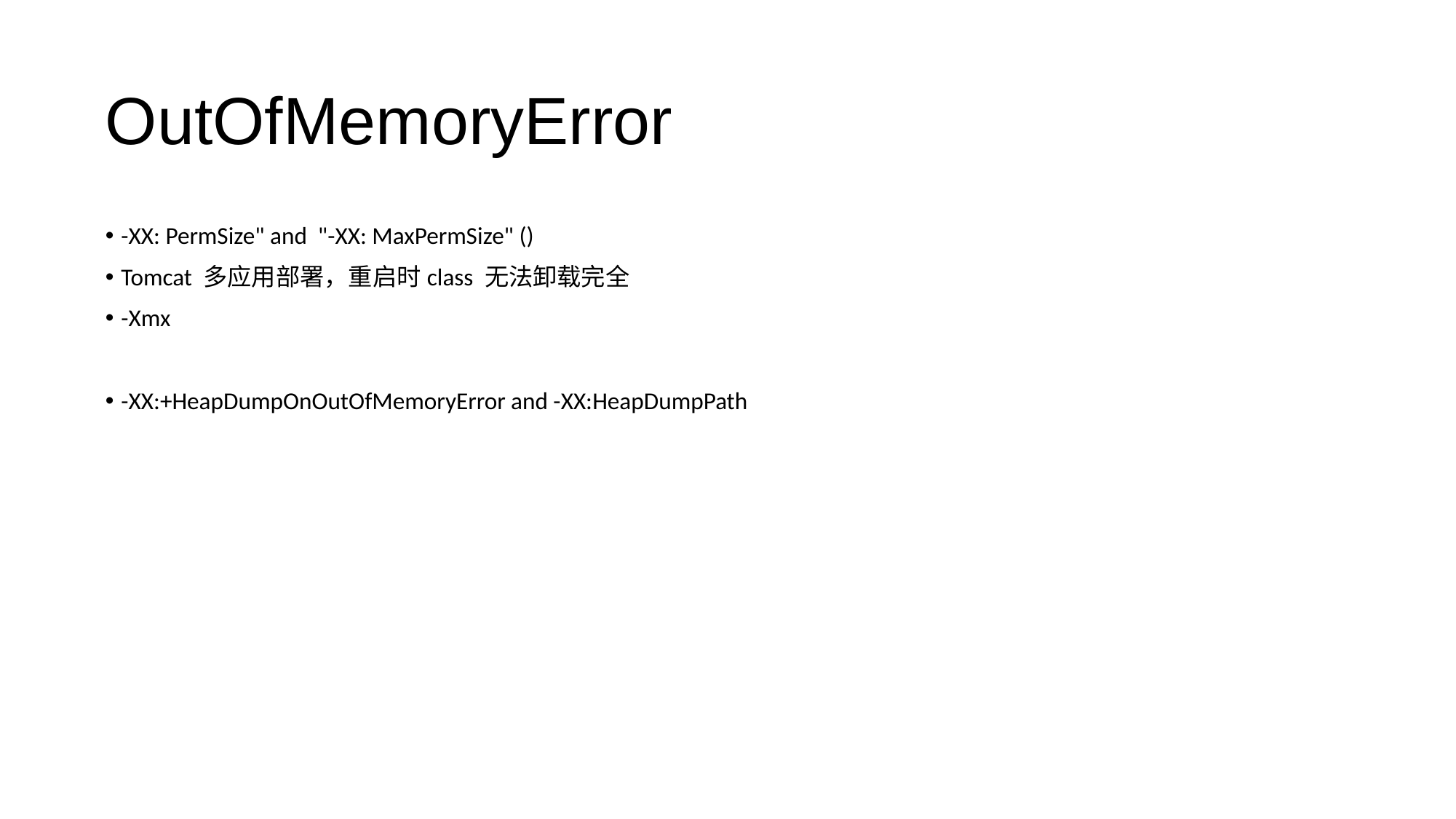

# OutOfMemoryError
-XX: PermSize" and  "-XX: MaxPermSize" ()
Tomcat 多应用部署，重启时class 无法卸载完全
-Xmx

-XX:+HeapDumpOnOutOfMemoryError and -XX:HeapDumpPath